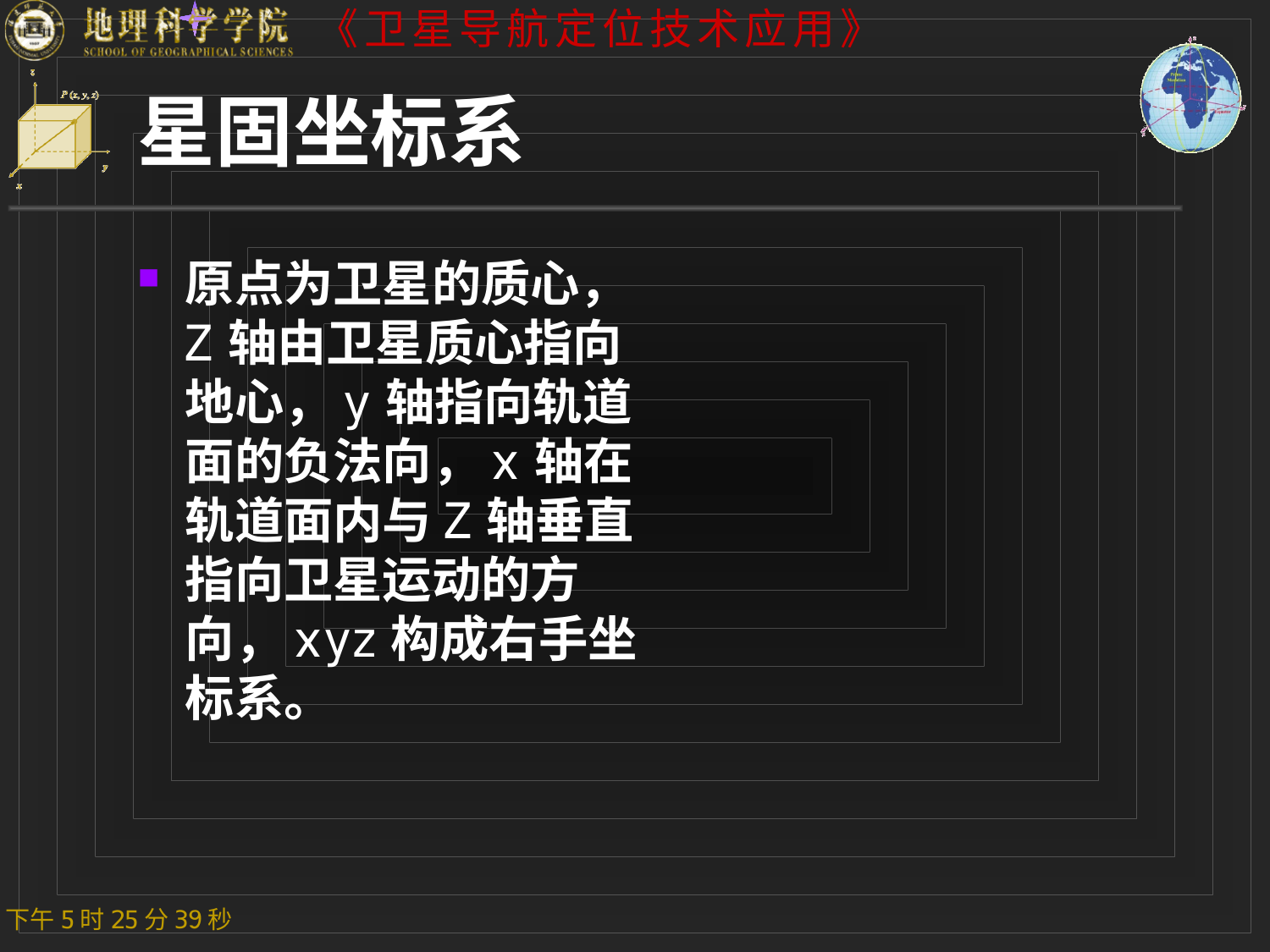

# 星固坐标系
原点为卫星的质心，Z轴由卫星质心指向地心，y轴指向轨道面的负法向，x轴在轨道面内与Z轴垂直指向卫星运动的方向，xyz构成右手坐标系。
下午5时25分39秒